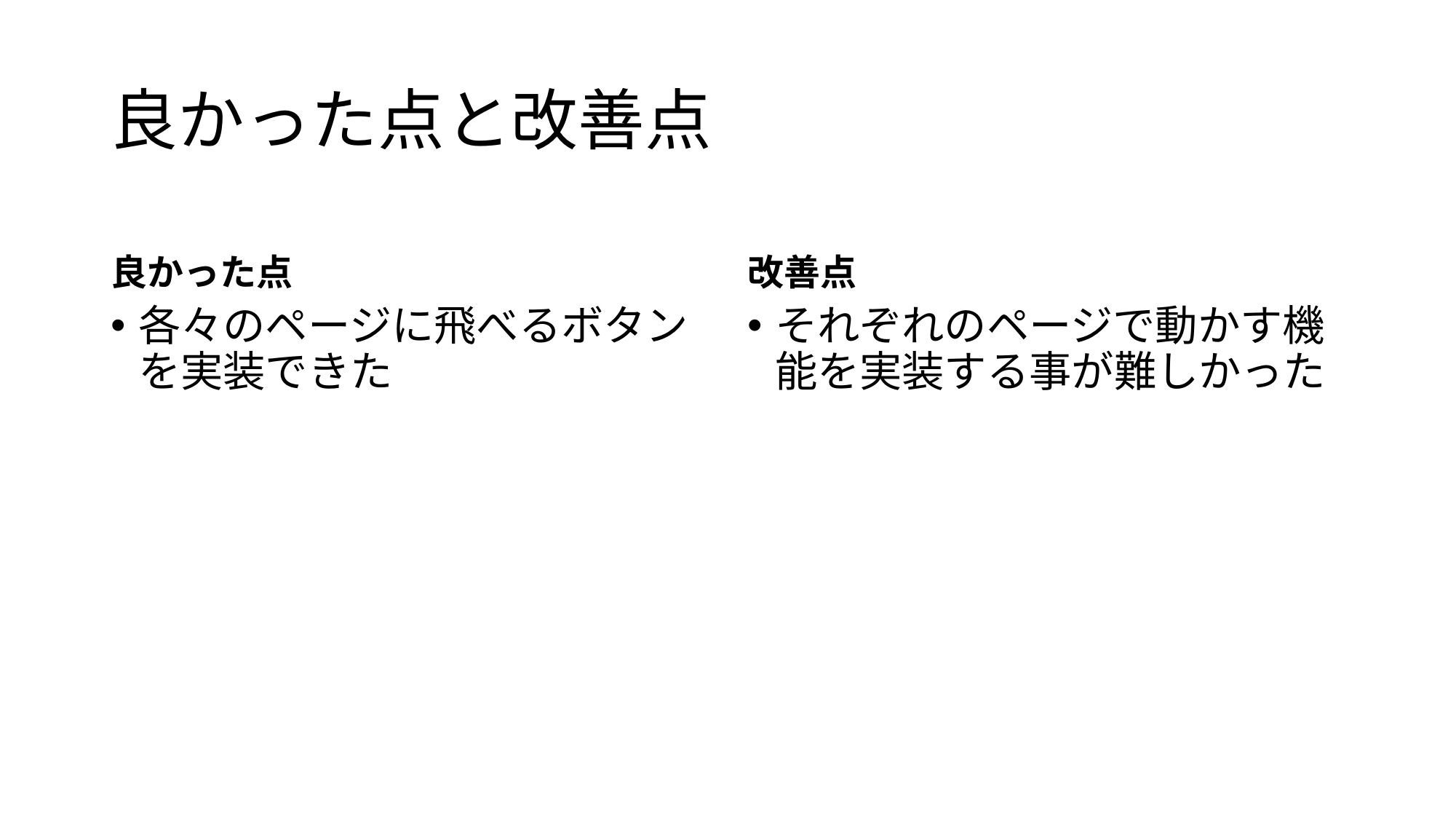

# 良かった点と改善点
良かった点
改善点
各々のページに飛べるボタンを実装できた
それぞれのページで動かす機能を実装する事が難しかった